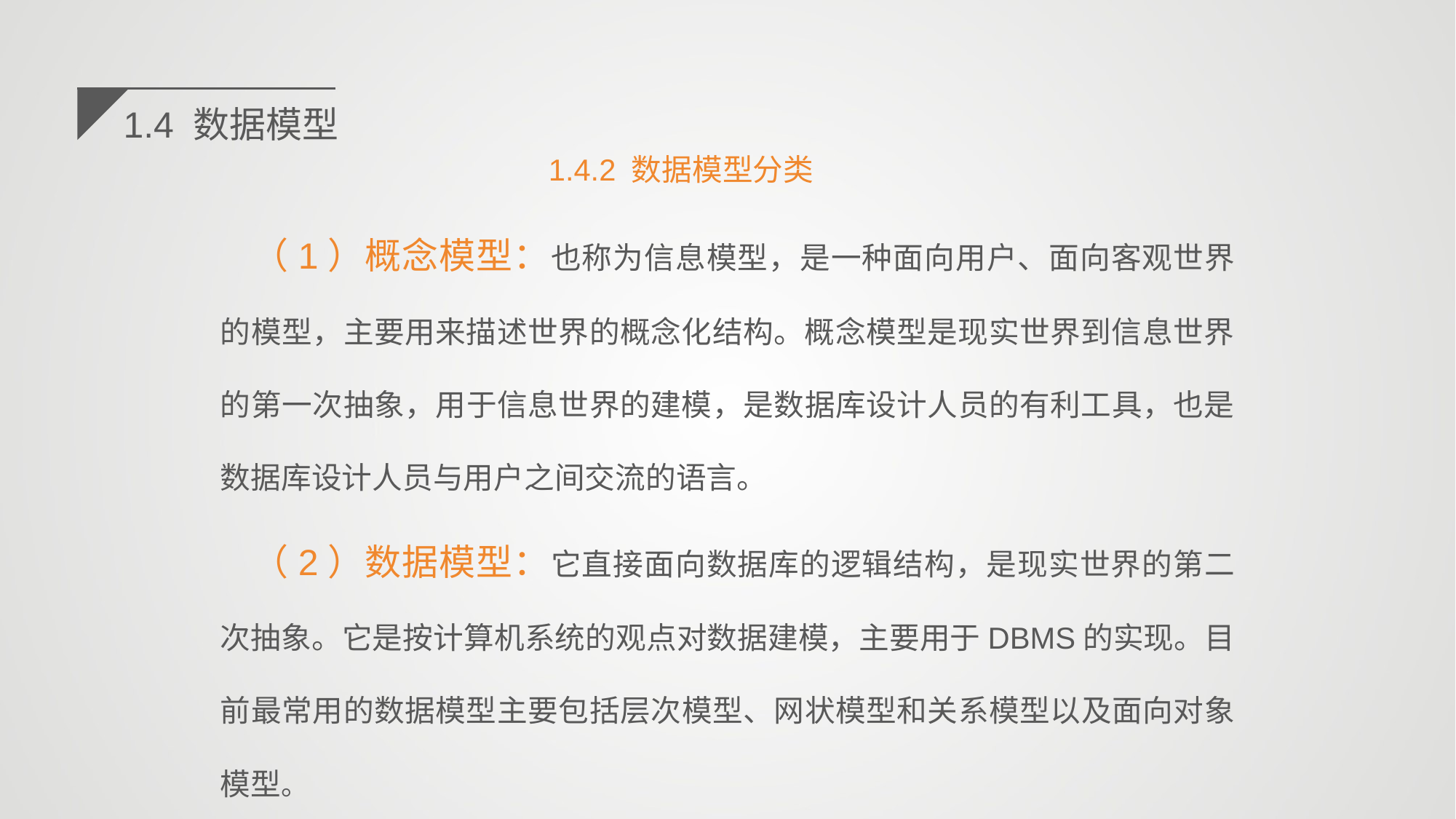

1.4 数据模型
1.4.2 数据模型分类
（1）概念模型：也称为信息模型，是一种面向用户、面向客观世界的模型，主要用来描述世界的概念化结构。概念模型是现实世界到信息世界的第一次抽象，用于信息世界的建模，是数据库设计人员的有利工具，也是数据库设计人员与用户之间交流的语言。
（2）数据模型：它直接面向数据库的逻辑结构，是现实世界的第二次抽象。它是按计算机系统的观点对数据建模，主要用于DBMS的实现。目前最常用的数据模型主要包括层次模型、网状模型和关系模型以及面向对象模型。